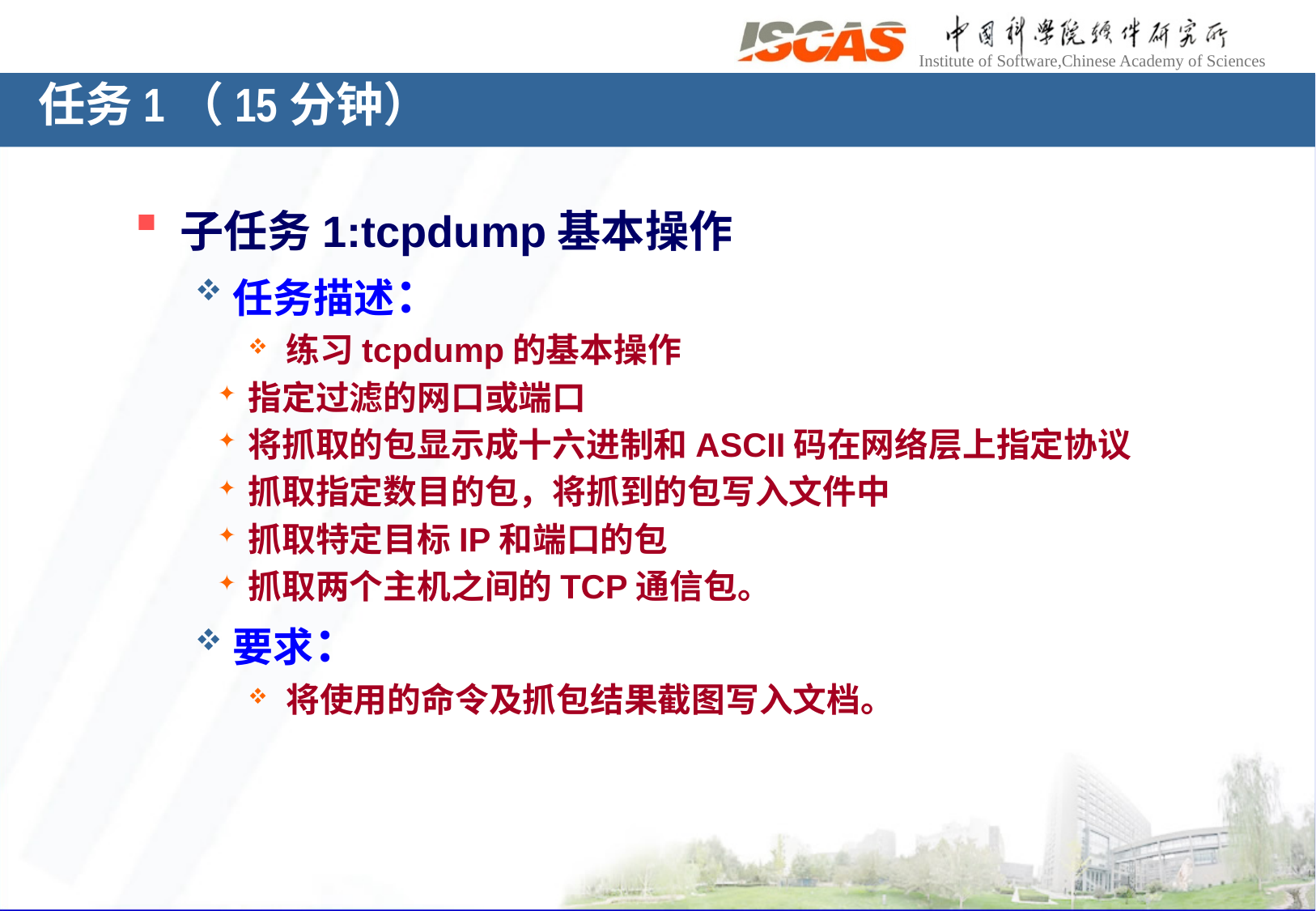

任务1（15分钟）
子任务1:tcpdump基本操作
任务描述：
练习tcpdump的基本操作
指定过滤的网口或端口
将抓取的包显示成十六进制和ASCII码在网络层上指定协议
抓取指定数目的包，将抓到的包写入文件中
抓取特定目标IP和端口的包
抓取两个主机之间的TCP通信包。
要求：
将使用的命令及抓包结果截图写入文档。